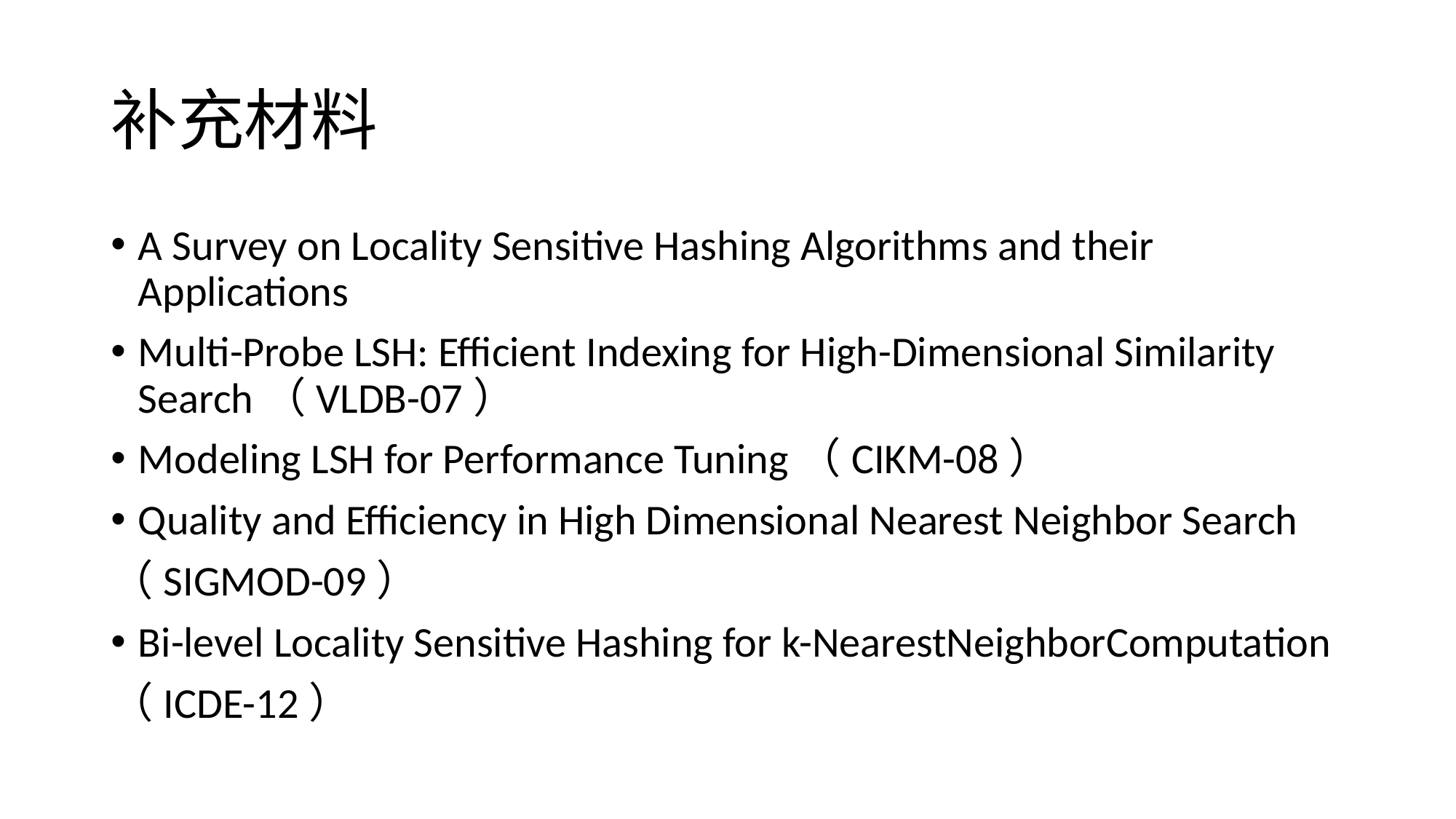

# 补充材料
A Survey on Locality Sensitive Hashing Algorithms and their Applications
Multi-Probe LSH: Efficient Indexing for High-Dimensional Similarity Search（VLDB-07）
Modeling LSH for Performance Tuning（CIKM-08）
Quality and Efficiency in High Dimensional Nearest Neighbor Search
（SIGMOD-09）
Bi-level Locality Sensitive Hashing for k-NearestNeighborComputation
（ICDE-12）